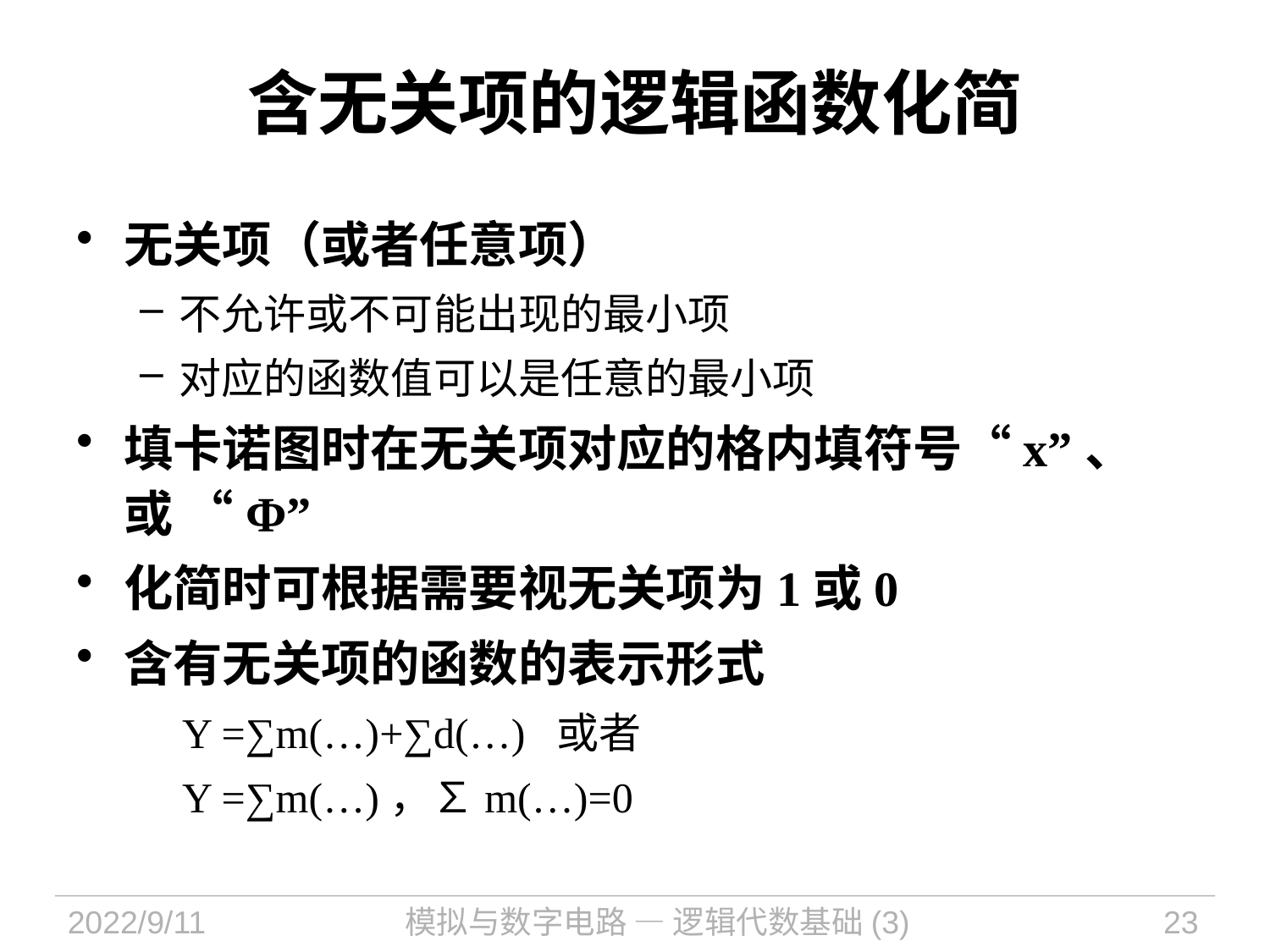

# 含无关项的逻辑函数化简
无关项（或者任意项）
不允许或不可能出现的最小项
对应的函数值可以是任意的最小项
填卡诺图时在无关项对应的格内填符号“x”、或 “Φ”
化简时可根据需要视无关项为1或0
含有无关项的函数的表示形式
    Y =∑m(…)+∑d(…)  或者
    Y =∑m(…)，∑m(…)=0
2022/9/11
模拟与数字电路 — 逻辑代数基础(3)
23